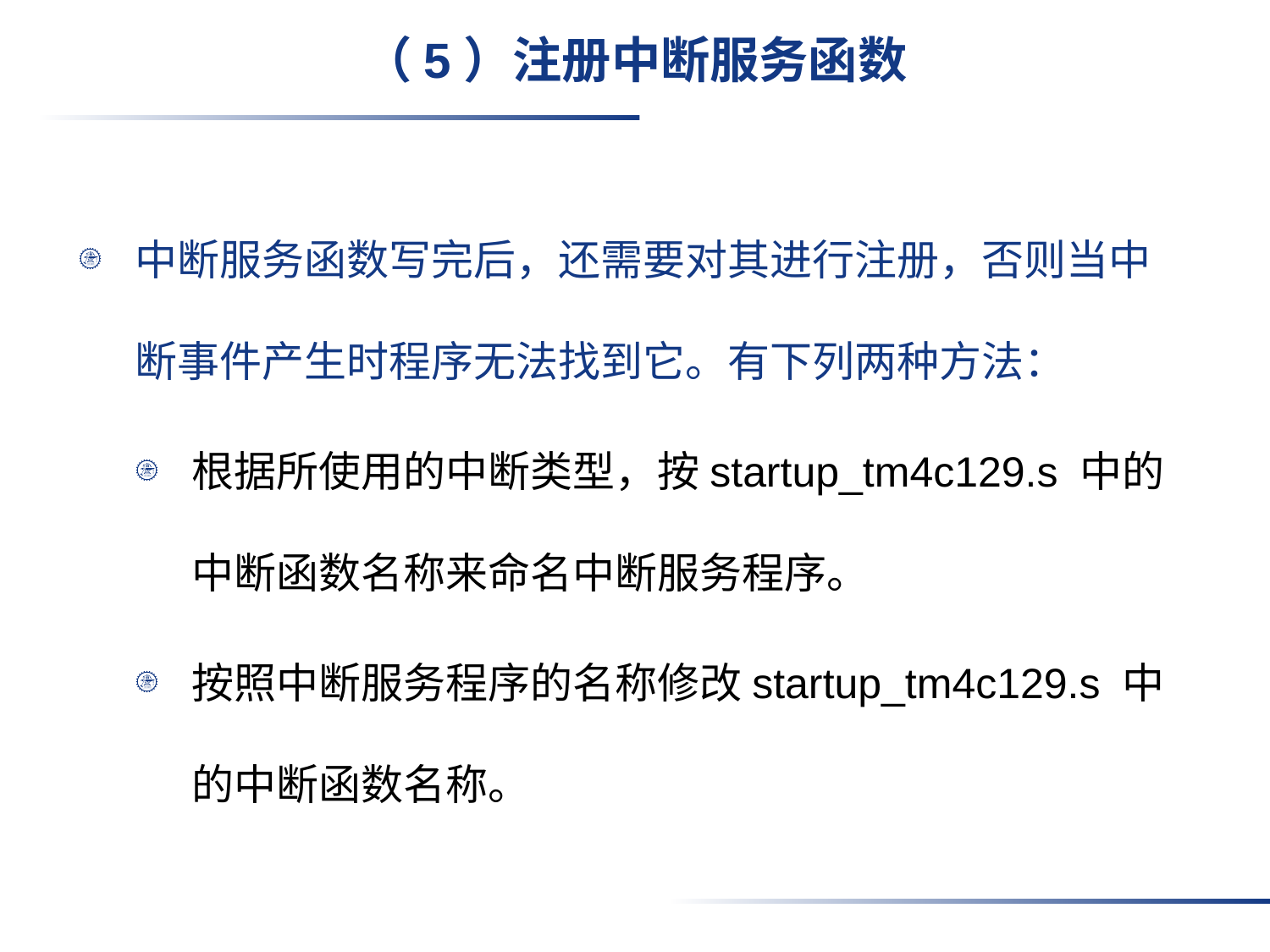

# （5）注册中断服务函数
中断服务函数写完后，还需要对其进行注册，否则当中断事件产生时程序无法找到它。有下列两种方法：
根据所使用的中断类型，按startup_tm4c129.s 中的中断函数名称来命名中断服务程序。
按照中断服务程序的名称修改startup_tm4c129.s 中的中断函数名称。